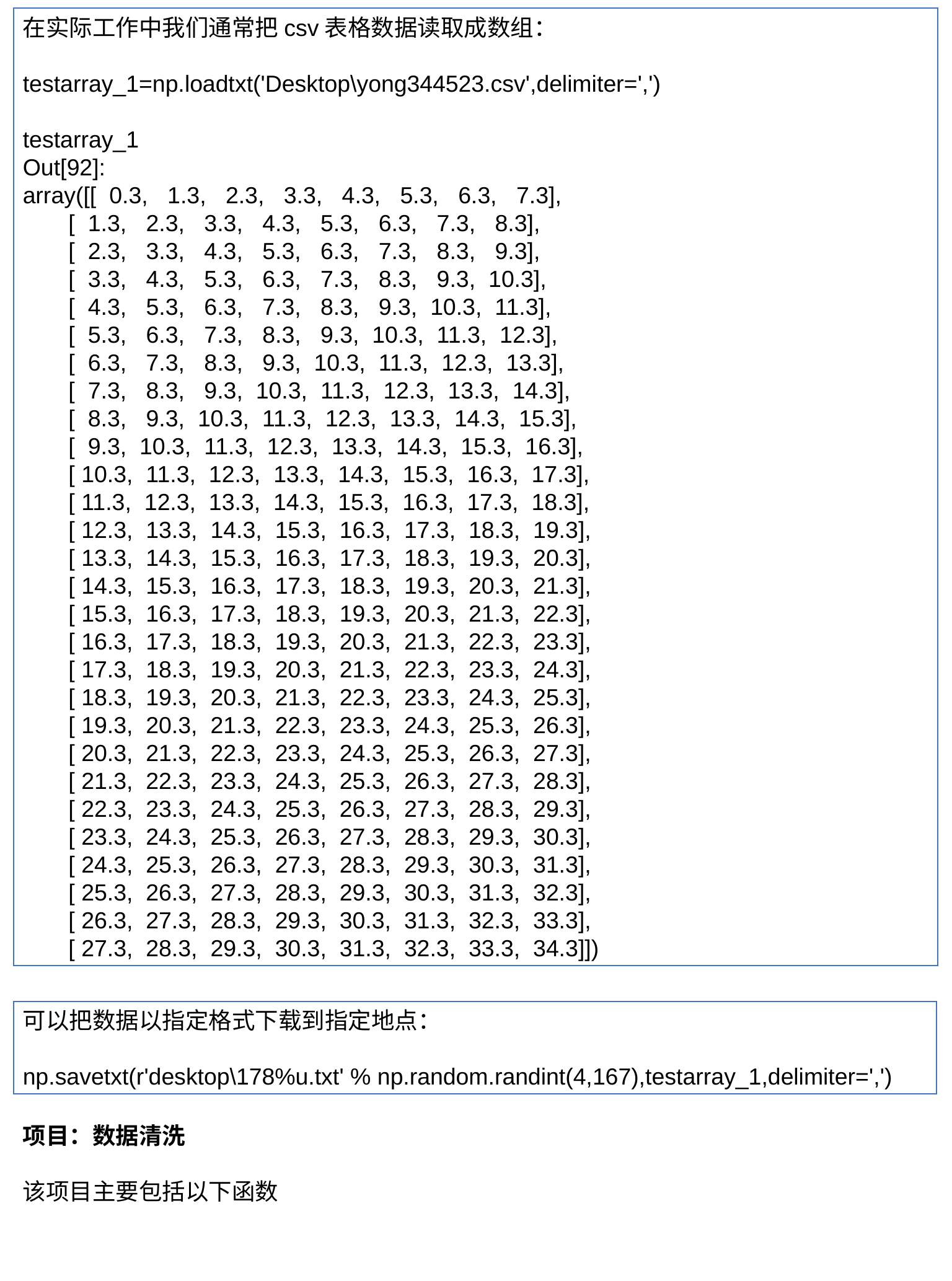

在实际工作中我们通常把csv表格数据读取成数组：

testarray_1=np.loadtxt('Desktop\yong344523.csv',delimiter=',')

testarray_1
Out[92]:
array([[  0.3,   1.3,   2.3,   3.3,   4.3,   5.3,   6.3,   7.3],
       [  1.3,   2.3,   3.3,   4.3,   5.3,   6.3,   7.3,   8.3],
       [  2.3,   3.3,   4.3,   5.3,   6.3,   7.3,   8.3,   9.3],
       [  3.3,   4.3,   5.3,   6.3,   7.3,   8.3,   9.3,  10.3],
       [  4.3,   5.3,   6.3,   7.3,   8.3,   9.3,  10.3,  11.3],
       [  5.3,   6.3,   7.3,   8.3,   9.3,  10.3,  11.3,  12.3],
       [  6.3,   7.3,   8.3,   9.3,  10.3,  11.3,  12.3,  13.3],
       [  7.3,   8.3,   9.3,  10.3,  11.3,  12.3,  13.3,  14.3],
       [  8.3,   9.3,  10.3,  11.3,  12.3,  13.3,  14.3,  15.3],
       [  9.3,  10.3,  11.3,  12.3,  13.3,  14.3,  15.3,  16.3],
       [ 10.3,  11.3,  12.3,  13.3,  14.3,  15.3,  16.3,  17.3],
       [ 11.3,  12.3,  13.3,  14.3,  15.3,  16.3,  17.3,  18.3],
       [ 12.3,  13.3,  14.3,  15.3,  16.3,  17.3,  18.3,  19.3],
       [ 13.3,  14.3,  15.3,  16.3,  17.3,  18.3,  19.3,  20.3],
       [ 14.3,  15.3,  16.3,  17.3,  18.3,  19.3,  20.3,  21.3],
       [ 15.3,  16.3,  17.3,  18.3,  19.3,  20.3,  21.3,  22.3],
       [ 16.3,  17.3,  18.3,  19.3,  20.3,  21.3,  22.3,  23.3],
       [ 17.3,  18.3,  19.3,  20.3,  21.3,  22.3,  23.3,  24.3],
       [ 18.3,  19.3,  20.3,  21.3,  22.3,  23.3,  24.3,  25.3],
       [ 19.3,  20.3,  21.3,  22.3,  23.3,  24.3,  25.3,  26.3],
       [ 20.3,  21.3,  22.3,  23.3,  24.3,  25.3,  26.3,  27.3],
       [ 21.3,  22.3,  23.3,  24.3,  25.3,  26.3,  27.3,  28.3],
       [ 22.3,  23.3,  24.3,  25.3,  26.3,  27.3,  28.3,  29.3],
       [ 23.3,  24.3,  25.3,  26.3,  27.3,  28.3,  29.3,  30.3],
       [ 24.3,  25.3,  26.3,  27.3,  28.3,  29.3,  30.3,  31.3],
       [ 25.3,  26.3,  27.3,  28.3,  29.3,  30.3,  31.3,  32.3],
       [ 26.3,  27.3,  28.3,  29.3,  30.3,  31.3,  32.3,  33.3],
       [ 27.3,  28.3,  29.3,  30.3,  31.3,  32.3,  33.3,  34.3]])
可以把数据以指定格式下载到指定地点：

np.savetxt(r'desktop\178%u.txt' % np.random.randint(4,167),testarray_1,delimiter=',')
项目：数据清洗

该项目主要包括以下函数